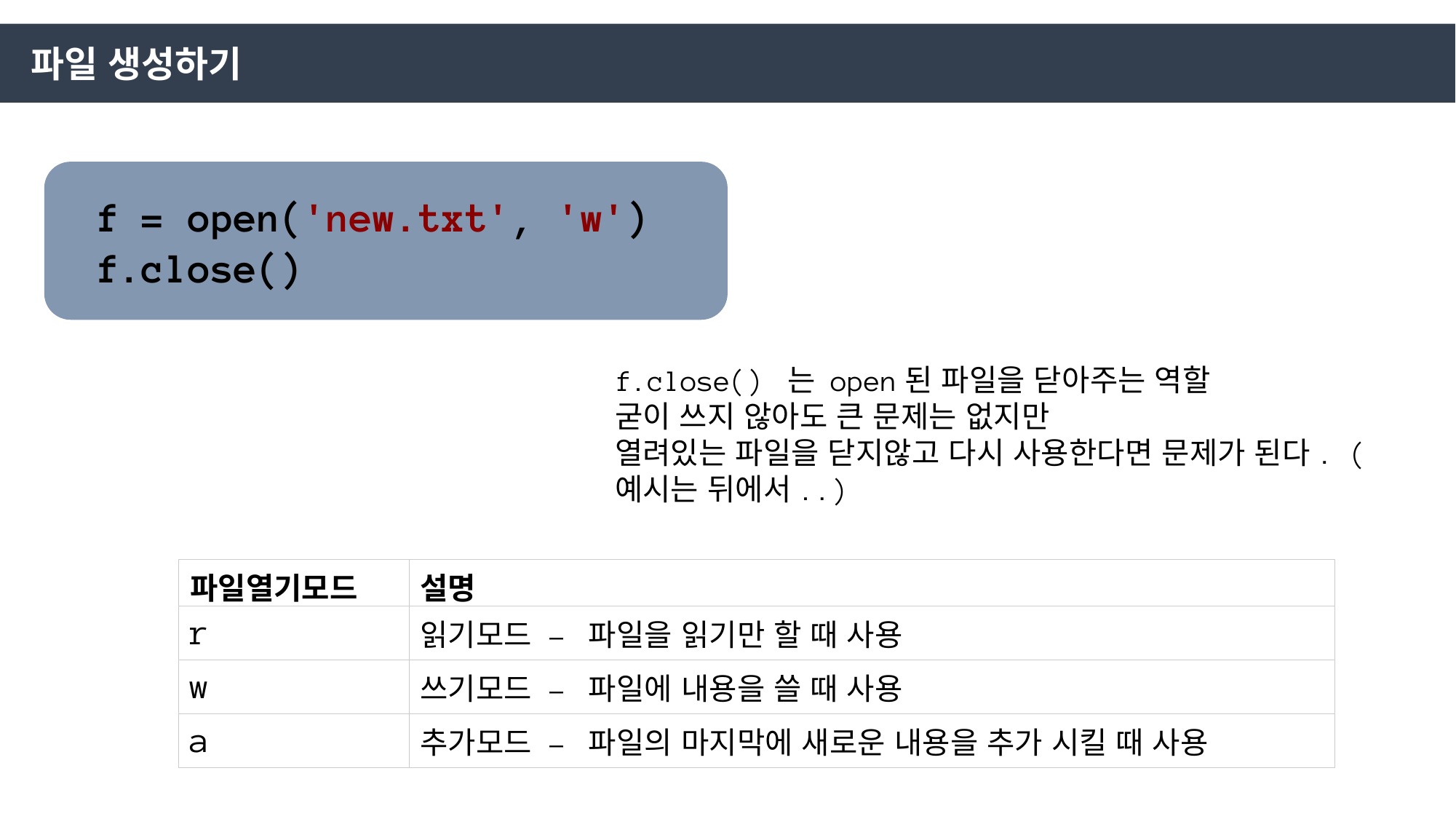

파일 생성하기

f = open('new.txt', 'w')
f.close()
f.close() 는 open된 파일을 닫아주는 역할
굳이 쓰지 않아도 큰 문제는 없지만
열려있는 파일을 닫지않고 다시 사용한다면 문제가 된다. (예시는 뒤에서..)
| 파일열기모드 | 설명 |
| --- | --- |
| r | 읽기모드 - 파일을 읽기만 할 때 사용 |
| w | 쓰기모드 - 파일에 내용을 쓸 때 사용 |
| a | 추가모드 - 파일의 마지막에 새로운 내용을 추가 시킬 때 사용 |